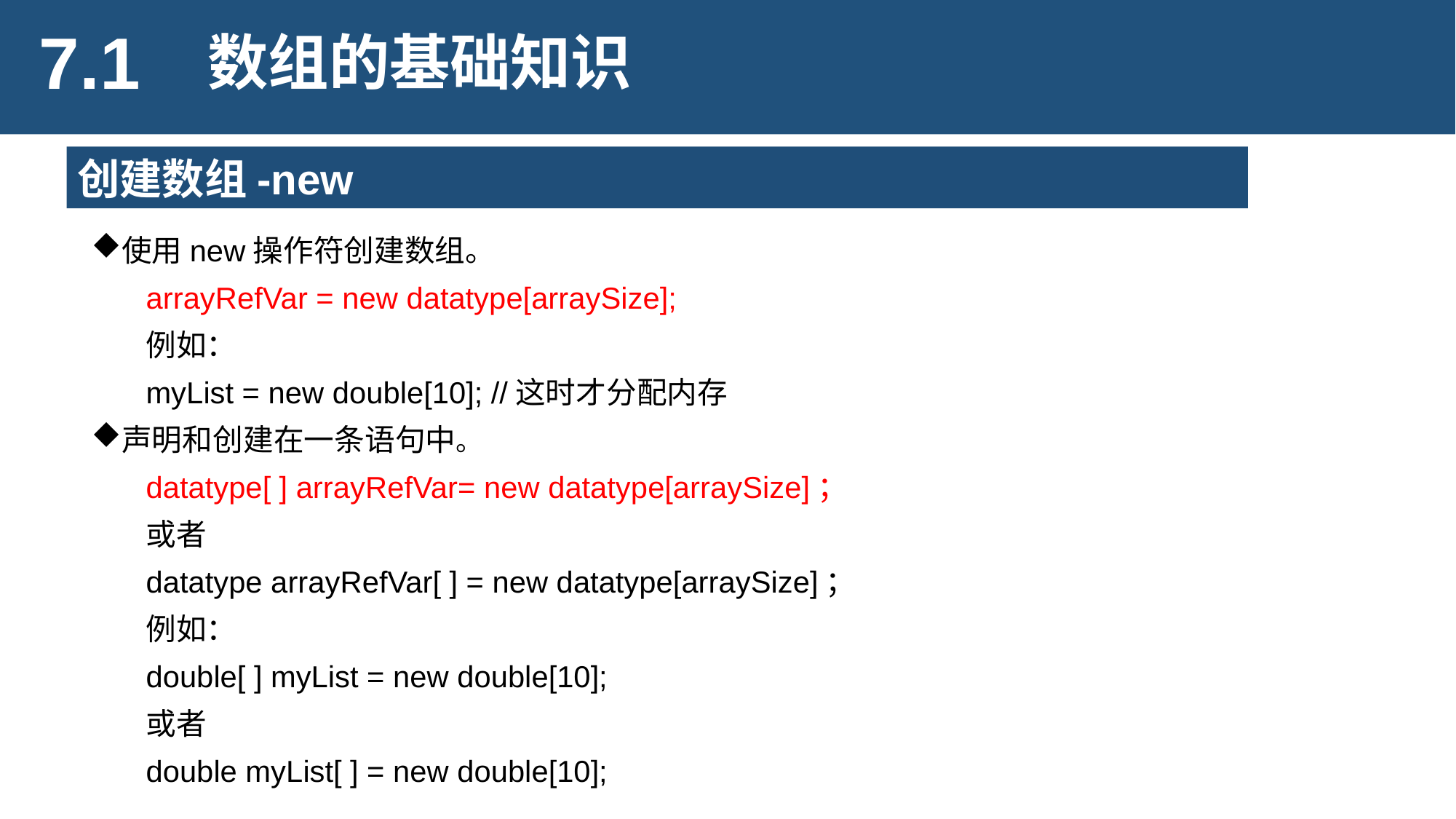

7.1
数组的基础知识
创建数组-new
使用new操作符创建数组。
arrayRefVar = new datatype[arraySize];
例如：
myList = new double[10]; //这时才分配内存
声明和创建在一条语句中。
datatype[ ] arrayRefVar= new datatype[arraySize]；
或者
datatype arrayRefVar[ ] = new datatype[arraySize]；
例如：
double[ ] myList = new double[10];
或者
double myList[ ] = new double[10];